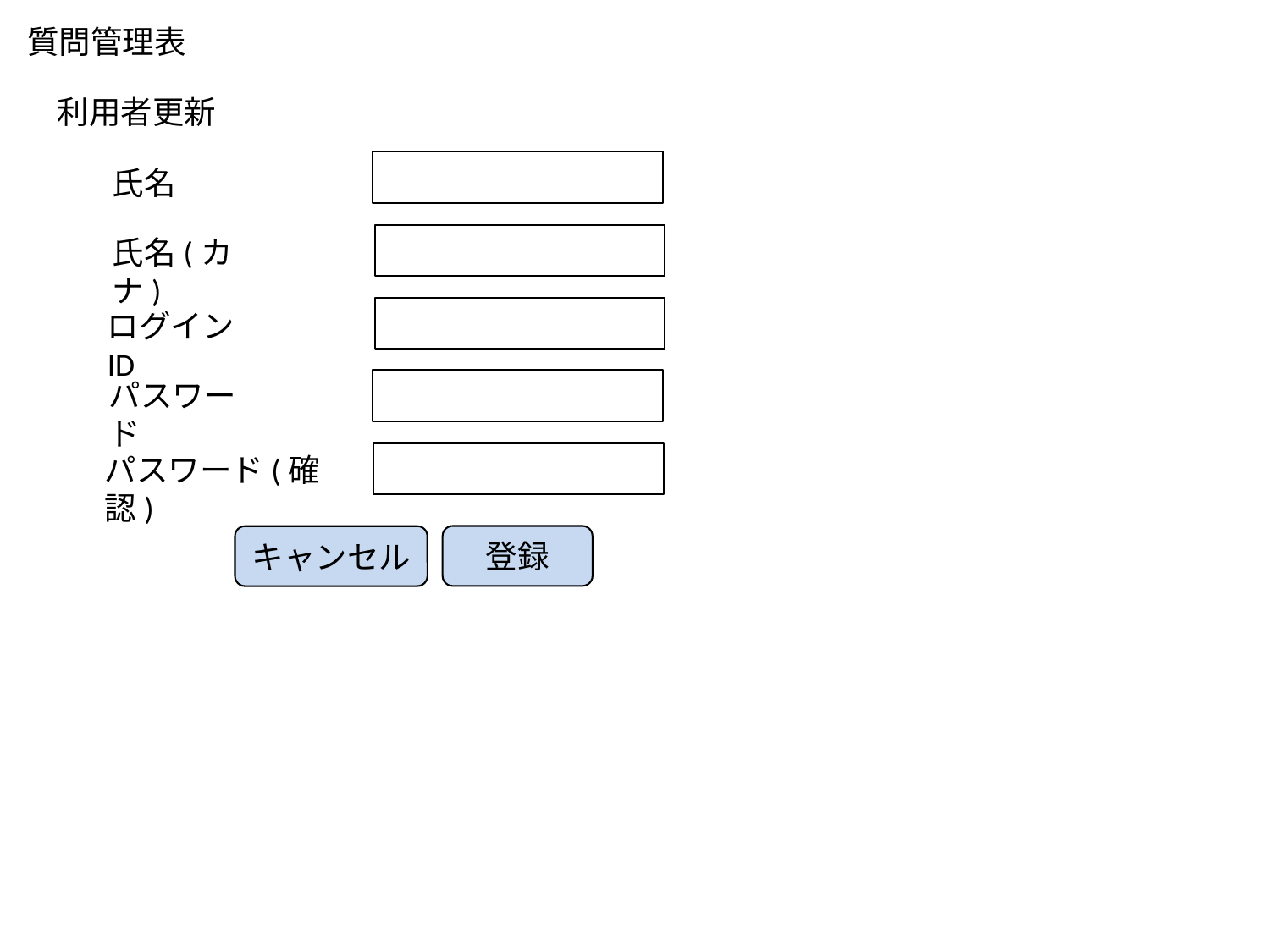

質問管理表
利用者更新

氏名

氏名(カナ)

ログインID
パスワード

パスワード(確認)
登録
キャンセル